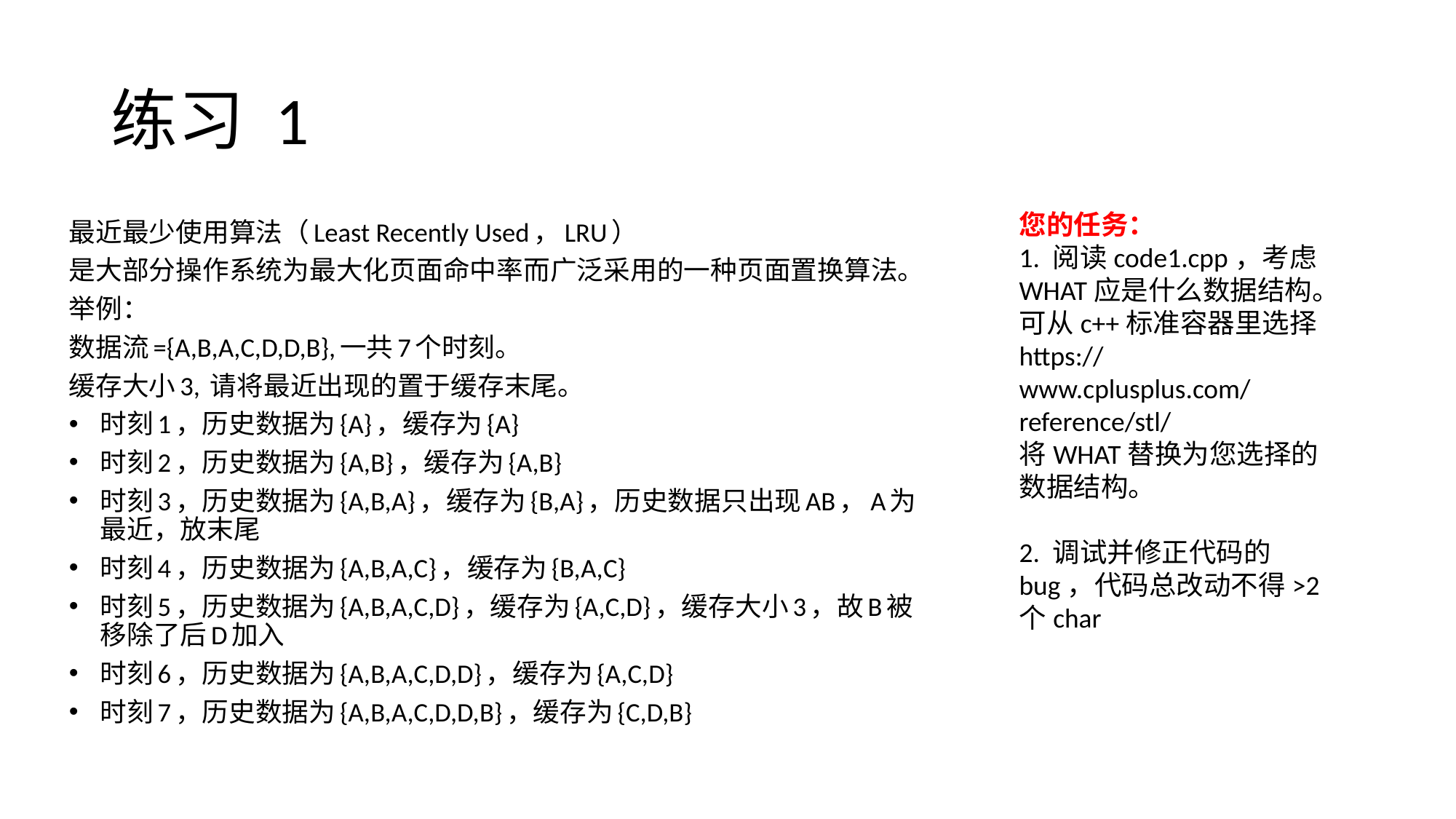

# 练习 1
您的任务：
1. 阅读code1.cpp，考虑WHAT应是什么数据结构。
可从c++标准容器里选择
https://www.cplusplus.com/reference/stl/
将WHAT替换为您选择的数据结构。

2. 调试并修正代码的bug，代码总改动不得>2个char
最近最少使用算法（Least Recently Used，LRU）
是大部分操作系统为最大化页面命中率而广泛采用的一种页面置换算法。
举例：
数据流={A,B,A,C,D,D,B},一共7个时刻。
缓存大小3, 请将最近出现的置于缓存末尾。
时刻1，历史数据为{A}，缓存为{A}
时刻2，历史数据为{A,B}，缓存为{A,B}
时刻3，历史数据为{A,B,A}，缓存为{B,A}，历史数据只出现AB，A为最近，放末尾
时刻4，历史数据为{A,B,A,C}，缓存为{B,A,C}
时刻5，历史数据为{A,B,A,C,D}，缓存为{A,C,D}，缓存大小3，故B被移除了后D加入
时刻6，历史数据为{A,B,A,C,D,D}，缓存为{A,C,D}
时刻7，历史数据为{A,B,A,C,D,D,B}，缓存为{C,D,B}